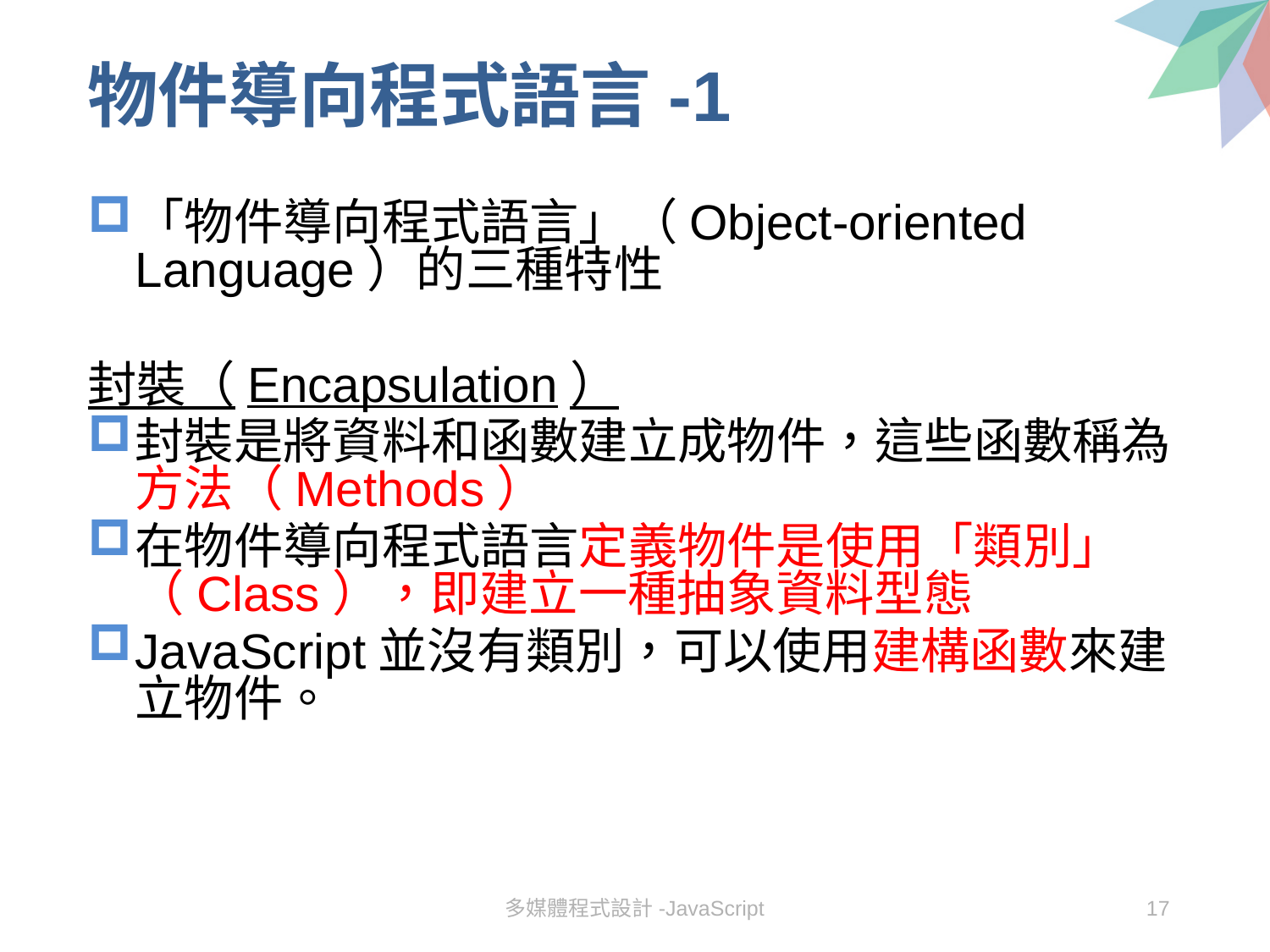

# 物件導向程式語言-1
「物件導向程式語言」（Object-oriented Language）的三種特性

封裝（Encapsulation）
封裝是將資料和函數建立成物件，這些函數稱為方法（Methods）
在物件導向程式語言定義物件是使用「類別」（Class），即建立一種抽象資料型態
JavaScript並沒有類別，可以使用建構函數來建立物件。
多媒體程式設計-JavaScript
17